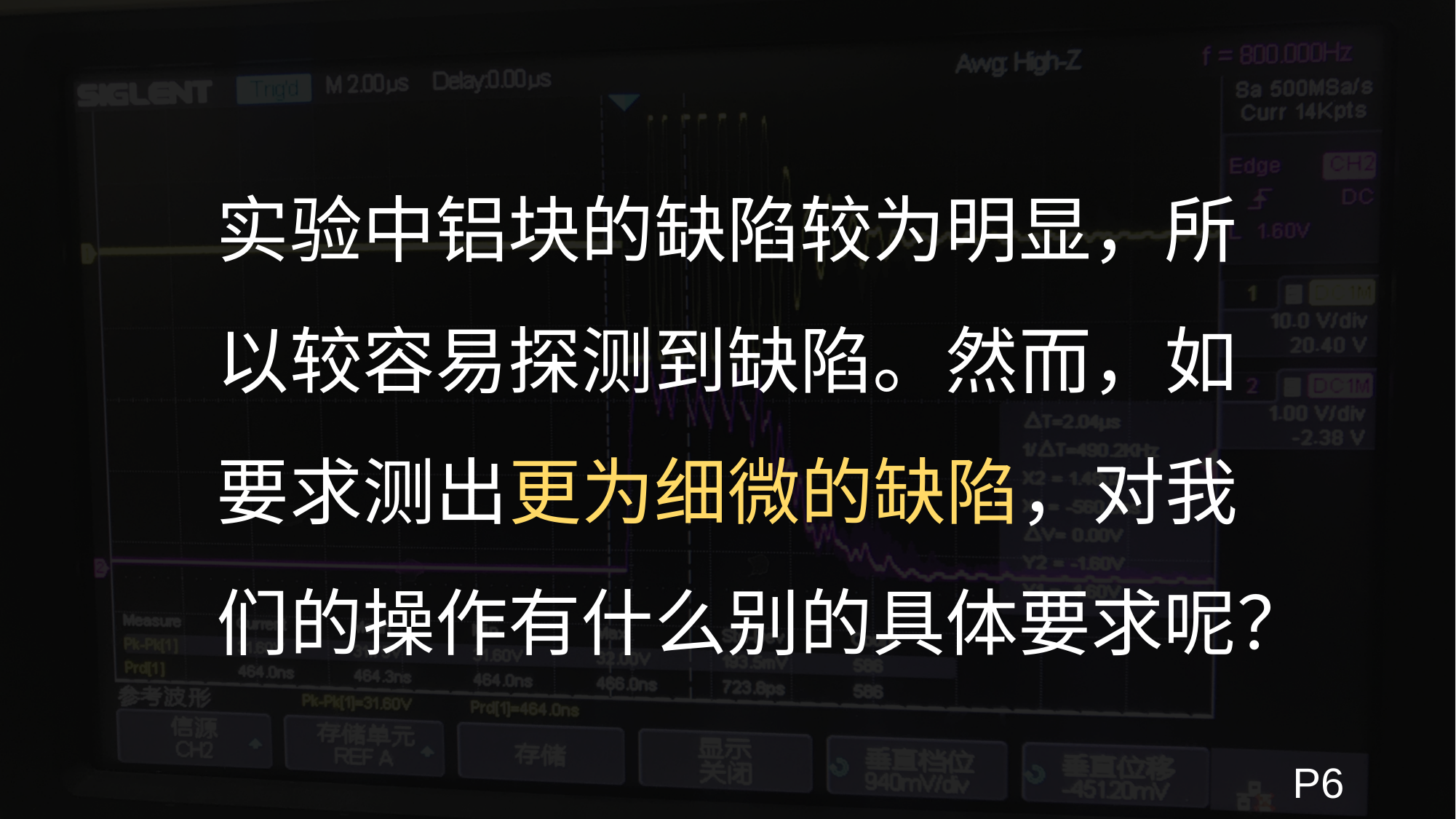

实验中铝块的缺陷较为明显，所以较容易探测到缺陷。然而，如要求测出更为细微的缺陷，对我们的操作有什么别的具体要求呢？
P6